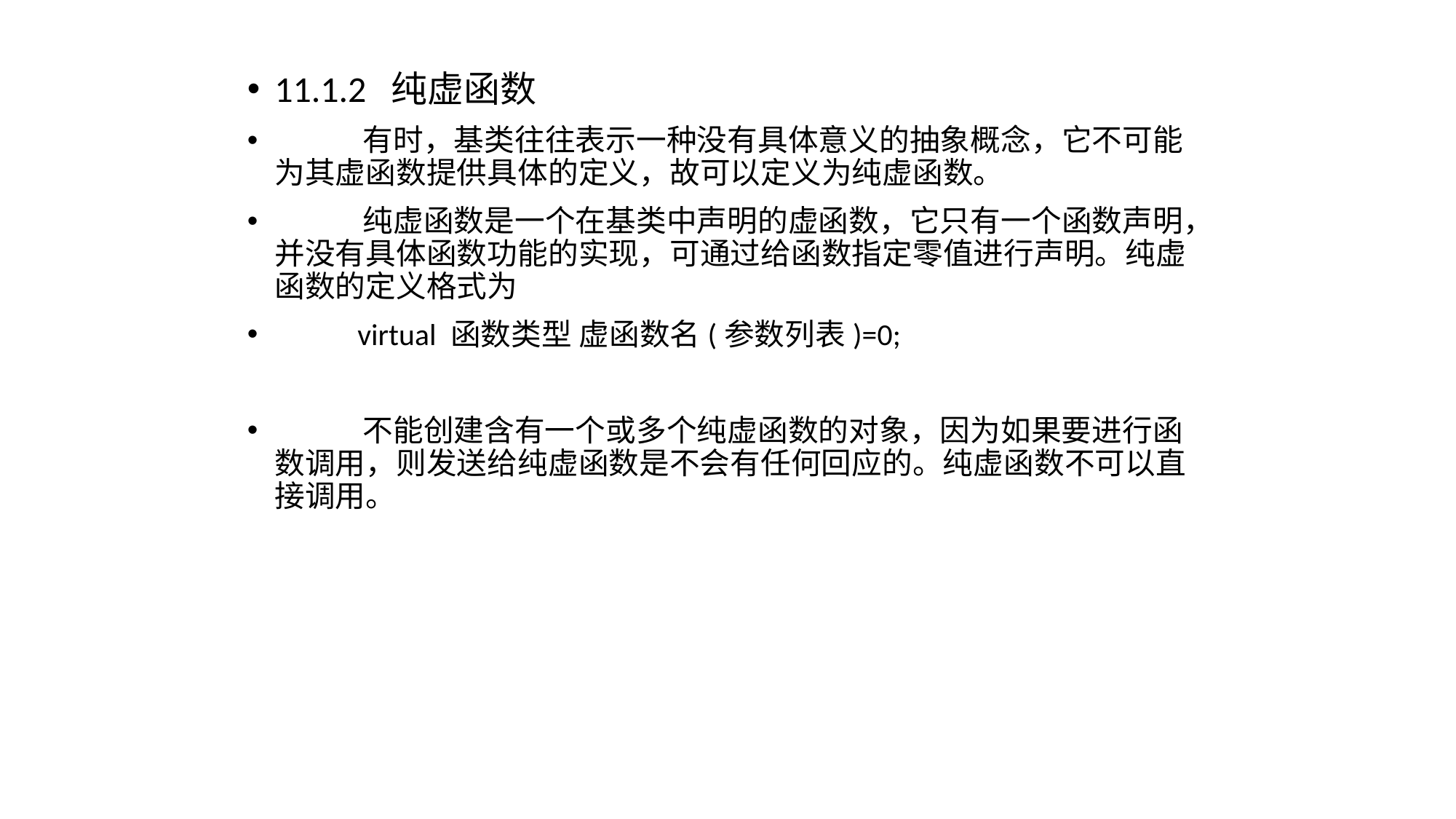

11.1.2  纯虚函数
            有时，基类往往表示一种没有具体意义的抽象概念，它不可能为其虚函数提供具体的定义，故可以定义为纯虚函数。
            纯虚函数是一个在基类中声明的虚函数，它只有一个函数声明，并没有具体函数功能的实现，可通过给函数指定零值进行声明。纯虚函数的定义格式为
            virtual 函数类型 虚函数名(参数列表)=0;

            不能创建含有一个或多个纯虚函数的对象，因为如果要进行函数调用，则发送给纯虚函数是不会有任何回应的。纯虚函数不可以直接调用。